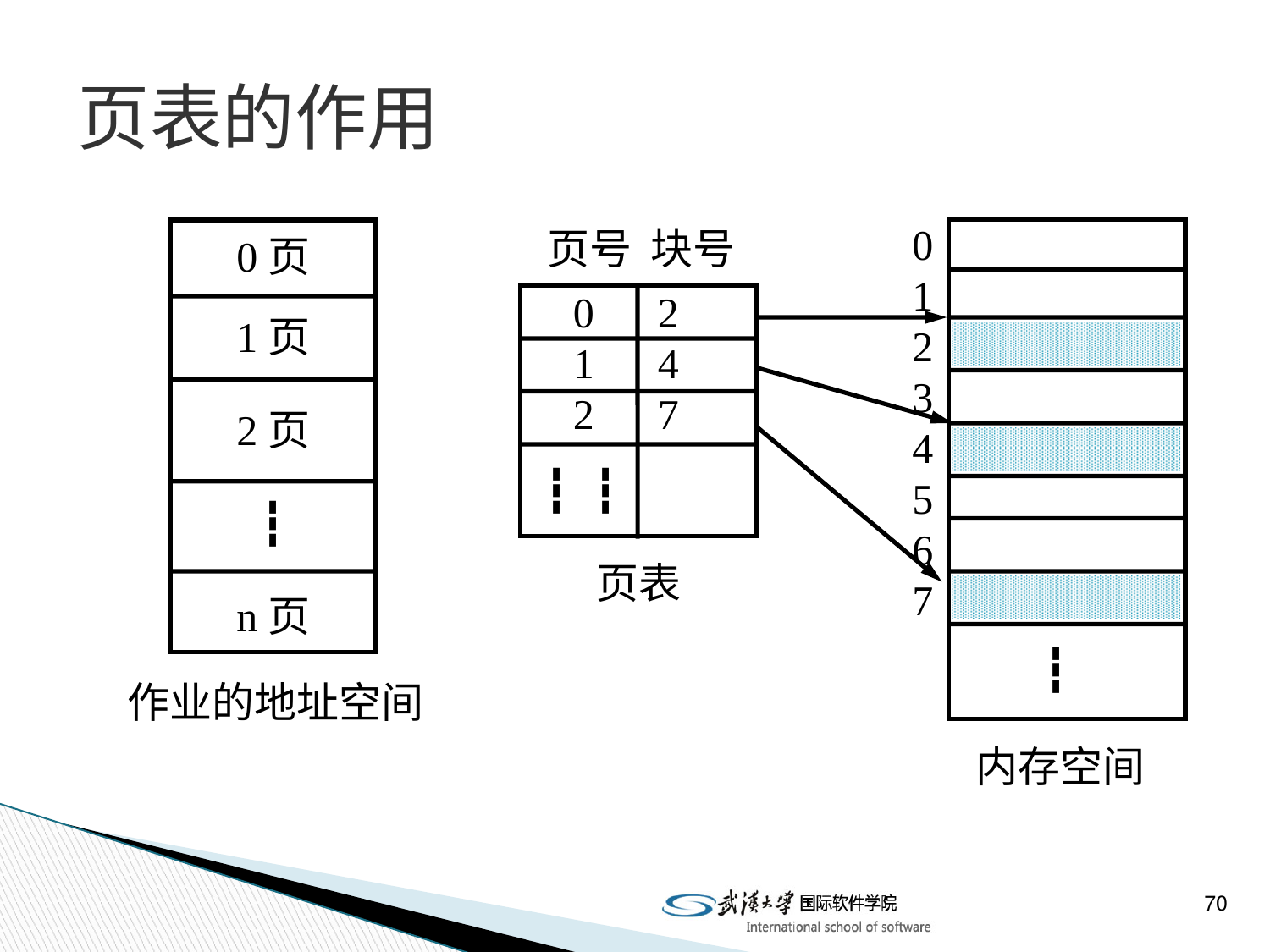

# 页表的作用

0
1
2
3
4
5
6
7
0页

1页

2页

┇

n页

         ┇
页号  块号

     0      2
     1      4
     2      7

  ┇  ┇

页表

作业的地址空间
内存空间